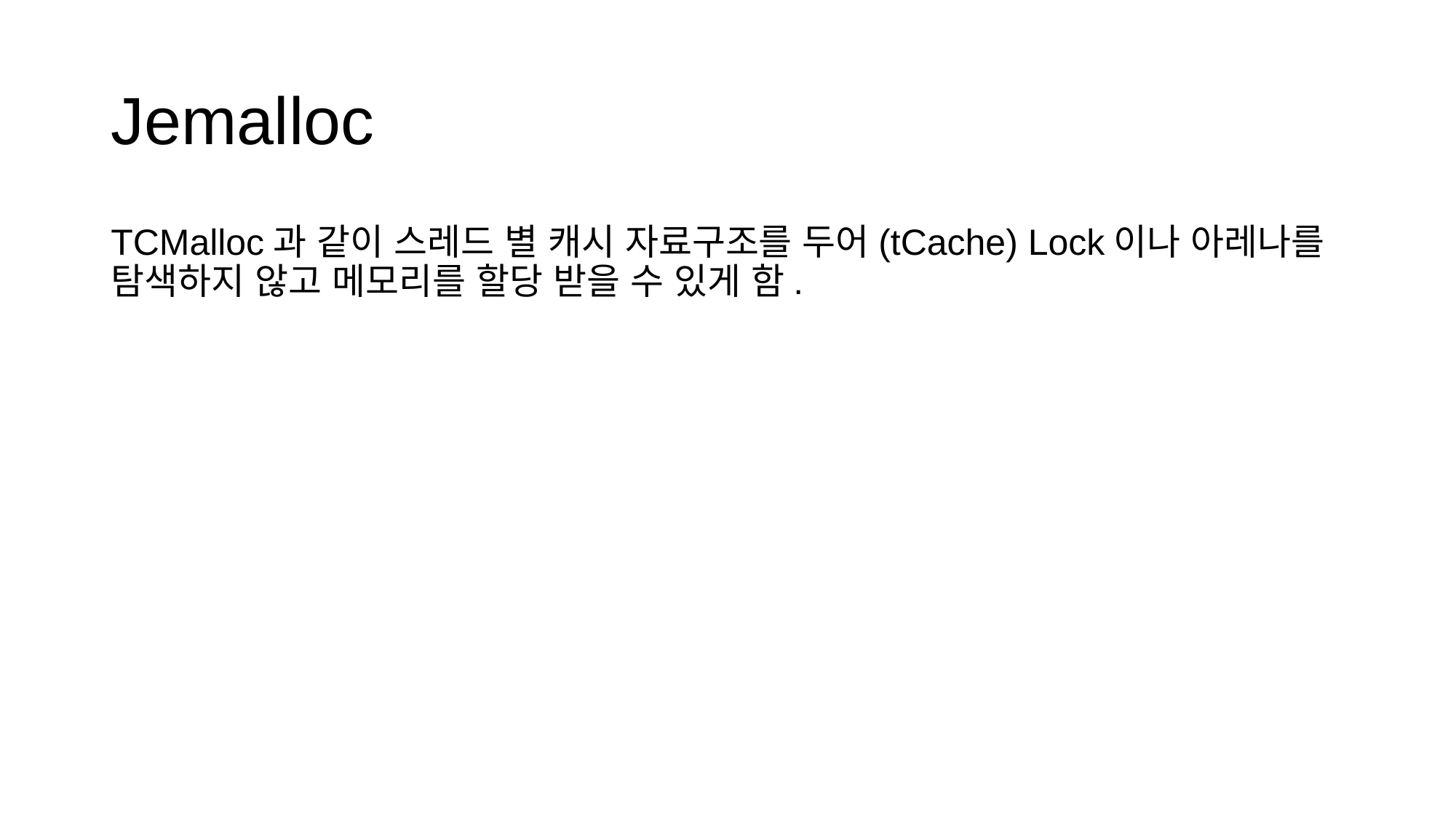

# Jemalloc
TCMalloc과 같이 스레드 별 캐시 자료구조를 두어(tCache) Lock이나 아레나를 탐색하지 않고 메모리를 할당 받을 수 있게 함.